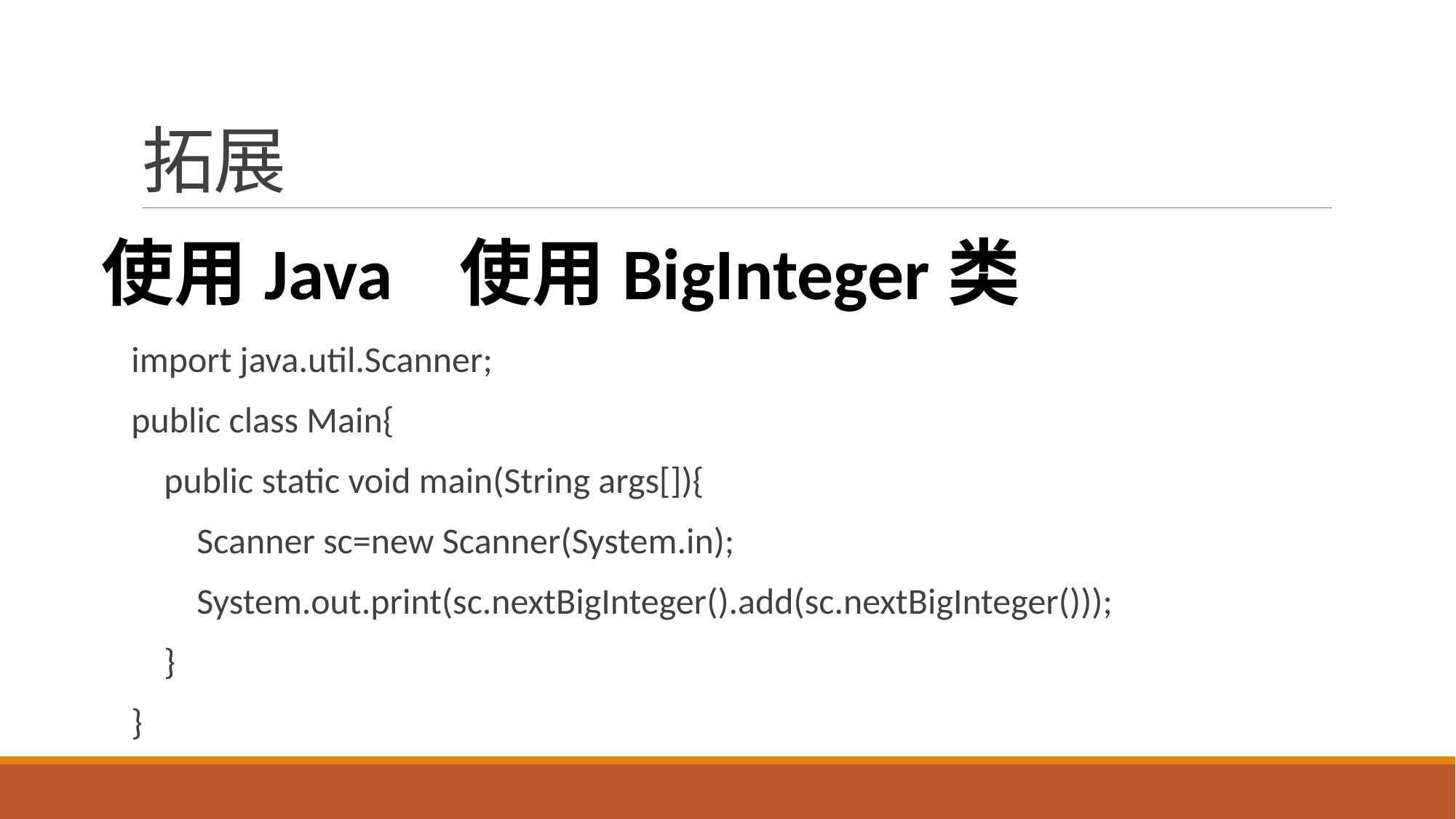

# 拓展
使用Java   使用BigInteger类
import java.util.Scanner;
public class Main{
    public static void main(String args[]){
        Scanner sc=new Scanner(System.in);
        System.out.print(sc.nextBigInteger().add(sc.nextBigInteger()));
    }
}